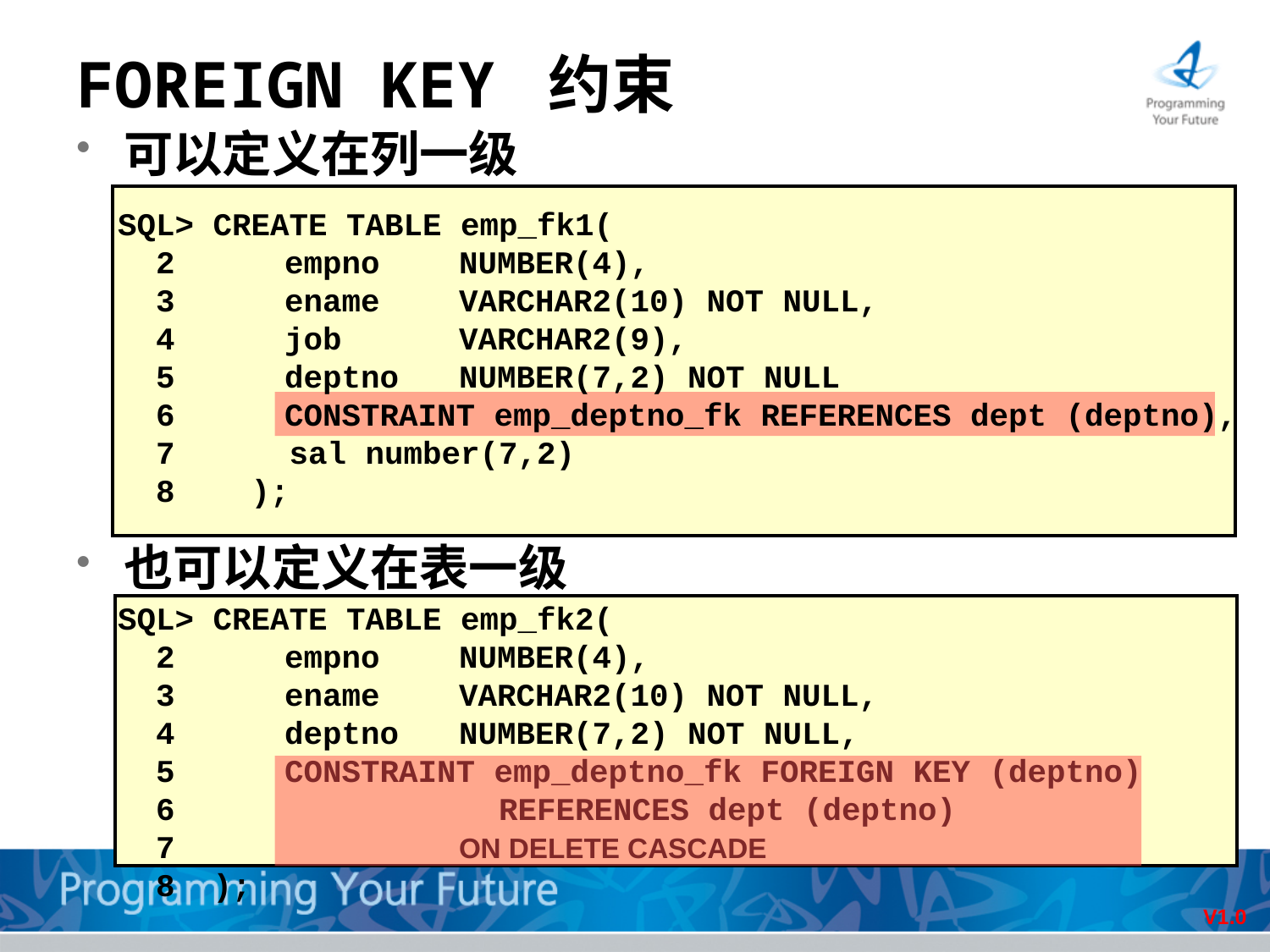

# FOREIGN KEY 约束
可以定义在列一级

也可以定义在表一级

SQL> CREATE TABLE emp_fk1(
  2  	empno 	NUMBER(4),
  3	ename	VARCHAR2(10) NOT NULL,
  4	job	VARCHAR2(9),
  5	deptno	NUMBER(7,2) NOT NULL
  6	CONSTRAINT emp_deptno_fk REFERENCES dept (deptno),
  7      sal number(7,2)
  8    );

SQL> CREATE TABLE emp_fk2(
  2  	empno 	NUMBER(4),
  3	ename	VARCHAR2(10) NOT NULL,
  4	deptno	NUMBER(7,2) NOT NULL,
  5	CONSTRAINT emp_deptno_fk FOREIGN KEY (deptno)
  6			REFERENCES dept (deptno)
  7		ON DELETE CASCADE
  8  );